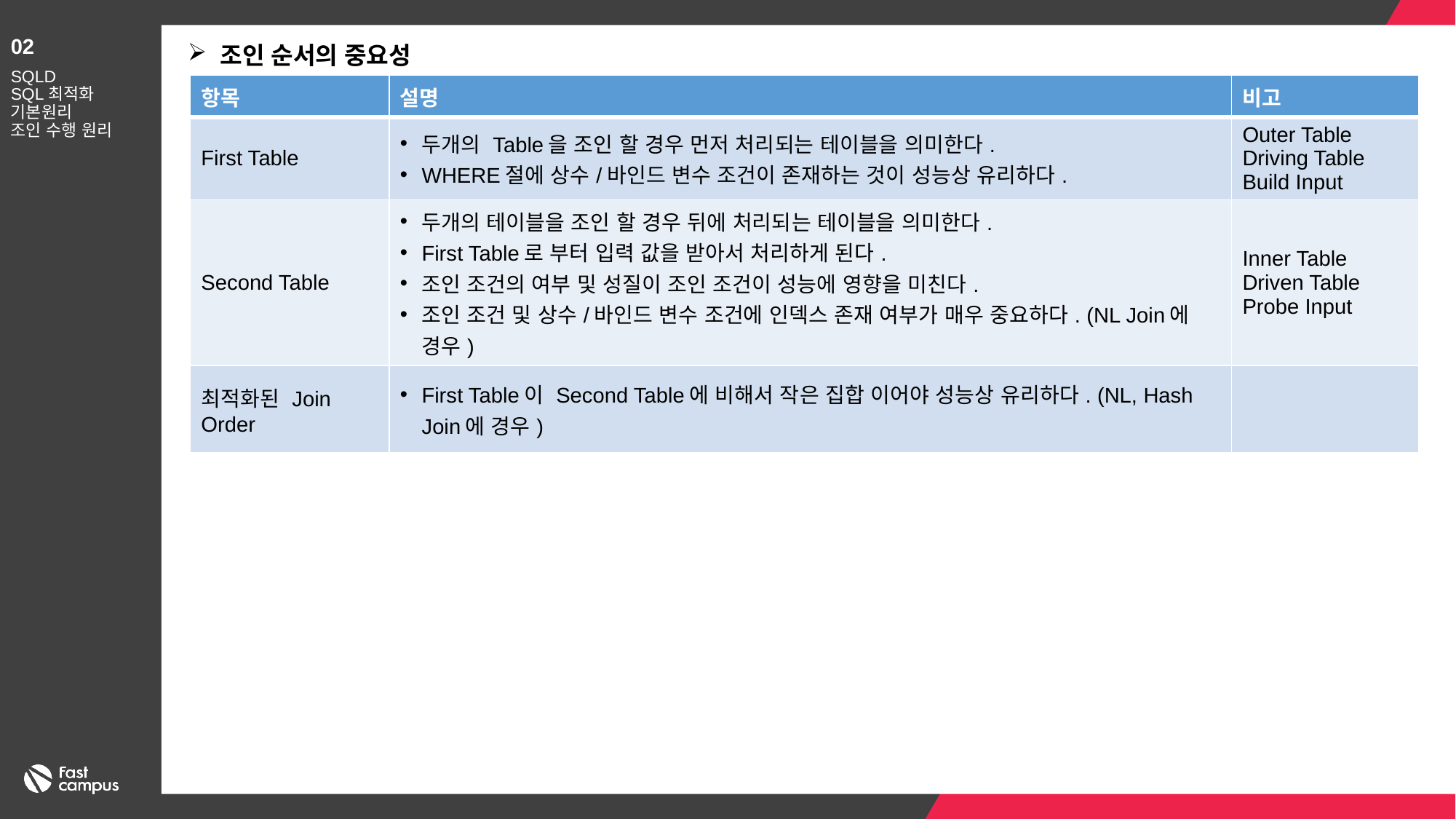

02
조인 순서의 중요성
SQLD
SQL최적화 기본원리
조인 수행 원리
| 항목 | 설명 | 비고 |
| --- | --- | --- |
| First Table | 두개의 Table을 조인 할 경우 먼저 처리되는 테이블을 의미한다. WHERE절에 상수/바인드 변수 조건이 존재하는 것이 성능상 유리하다. | Outer Table Driving Table Build Input |
| Second Table | 두개의 테이블을 조인 할 경우 뒤에 처리되는 테이블을 의미한다. First Table로 부터 입력 값을 받아서 처리하게 된다. 조인 조건의 여부 및 성질이 조인 조건이 성능에 영향을 미친다. 조인 조건 및 상수/바인드 변수 조건에 인덱스 존재 여부가 매우 중요하다. (NL Join에 경우) | Inner Table Driven Table Probe Input |
| 최적화된 Join Order | First Table이 Second Table에 비해서 작은 집합 이어야 성능상 유리하다. (NL, Hash Join에 경우) |  |